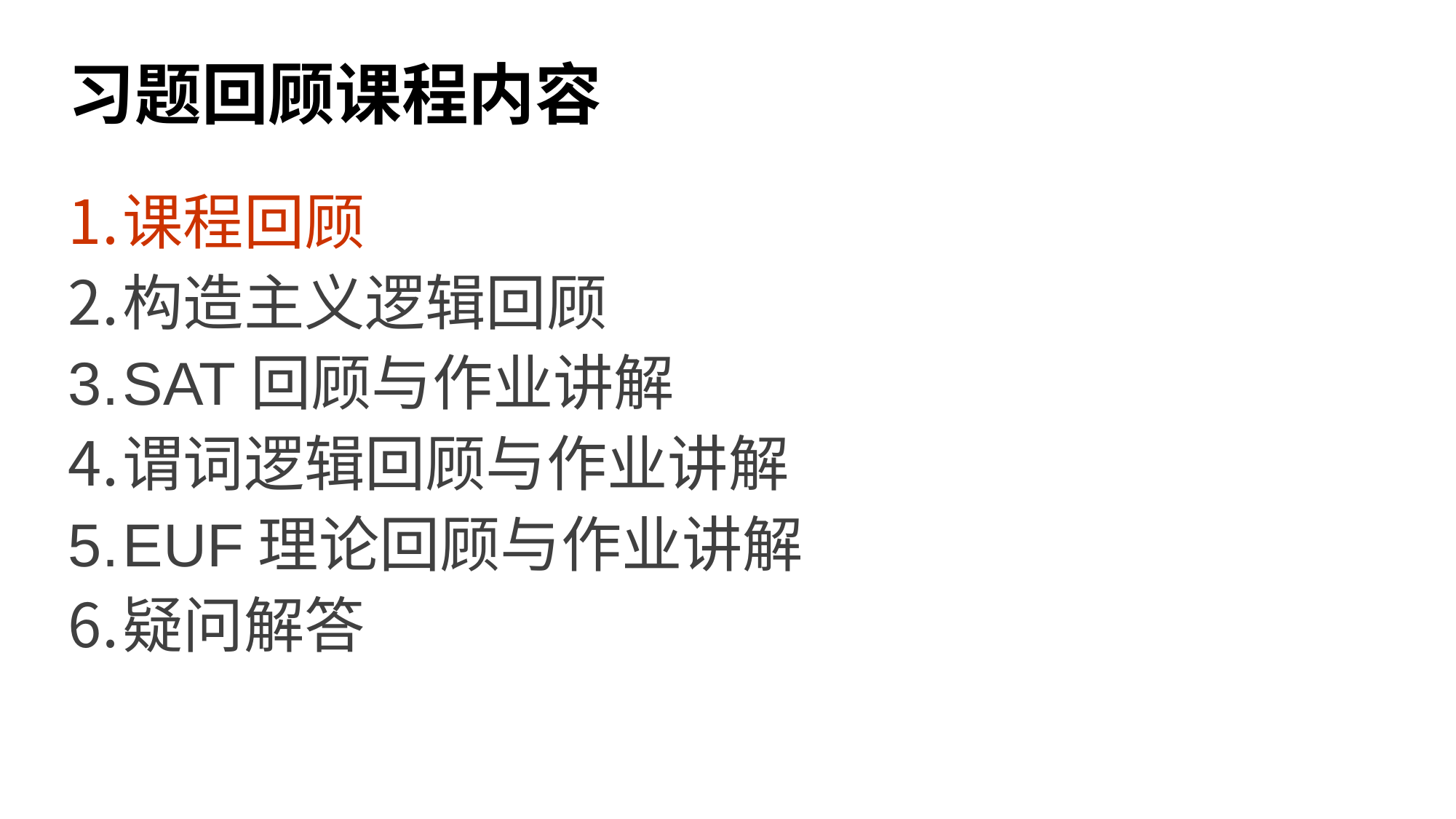

# 习题回顾课程内容

课程回顾
构造主义逻辑回顾
SAT回顾与作业讲解
谓词逻辑回顾与作业讲解
EUF理论回顾与作业讲解
疑问解答